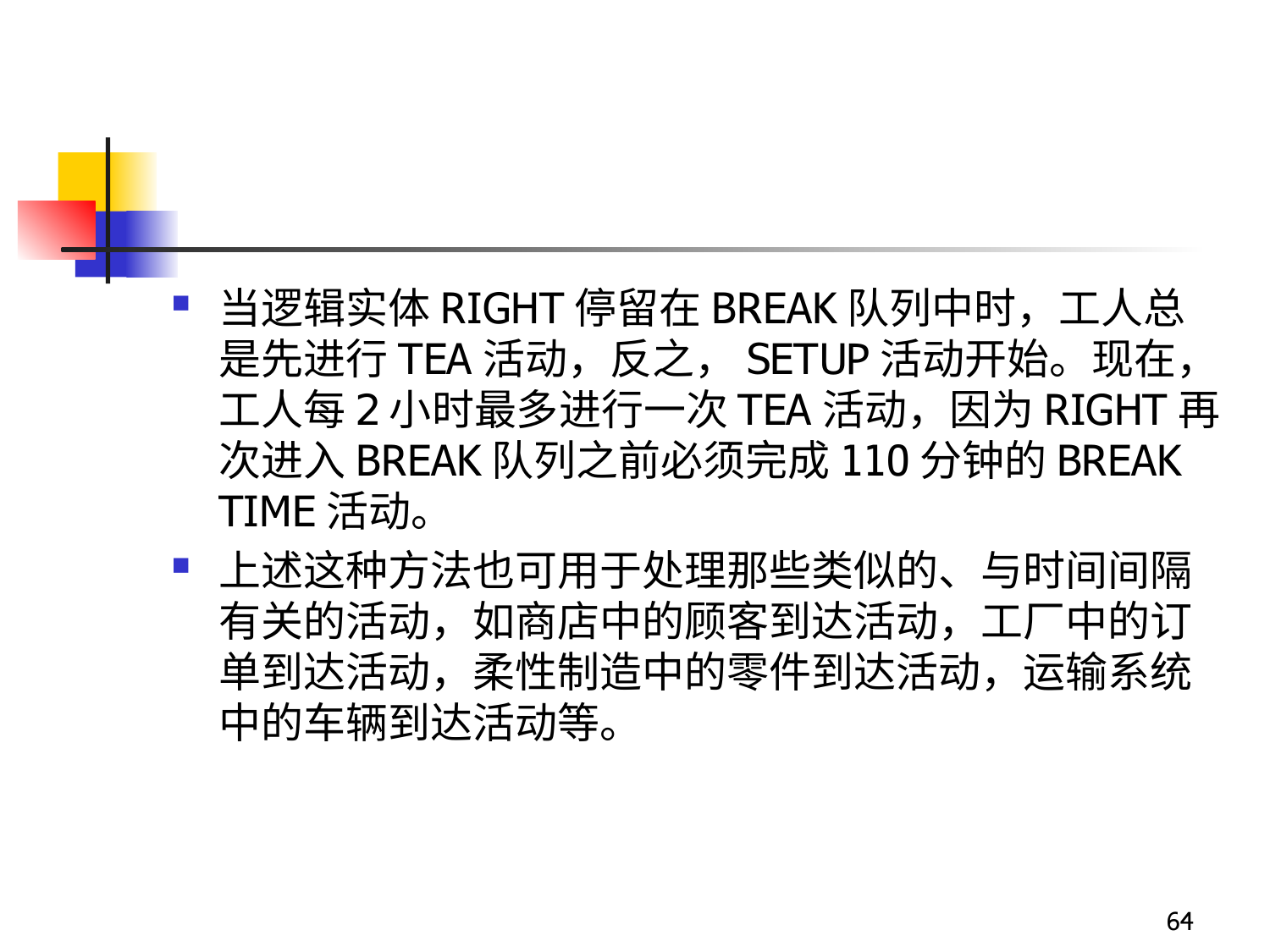

#
当逻辑实体RIGHT停留在BREAK队列中时，工人总是先进行TEA活动，反之，SETUP活动开始。现在，工人每2小时最多进行一次TEA活动，因为RIGHT再次进入BREAK队列之前必须完成110分钟的BREAK TIME活动。
上述这种方法也可用于处理那些类似的、与时间间隔有关的活动，如商店中的顾客到达活动，工厂中的订单到达活动，柔性制造中的零件到达活动，运输系统中的车辆到达活动等。
64